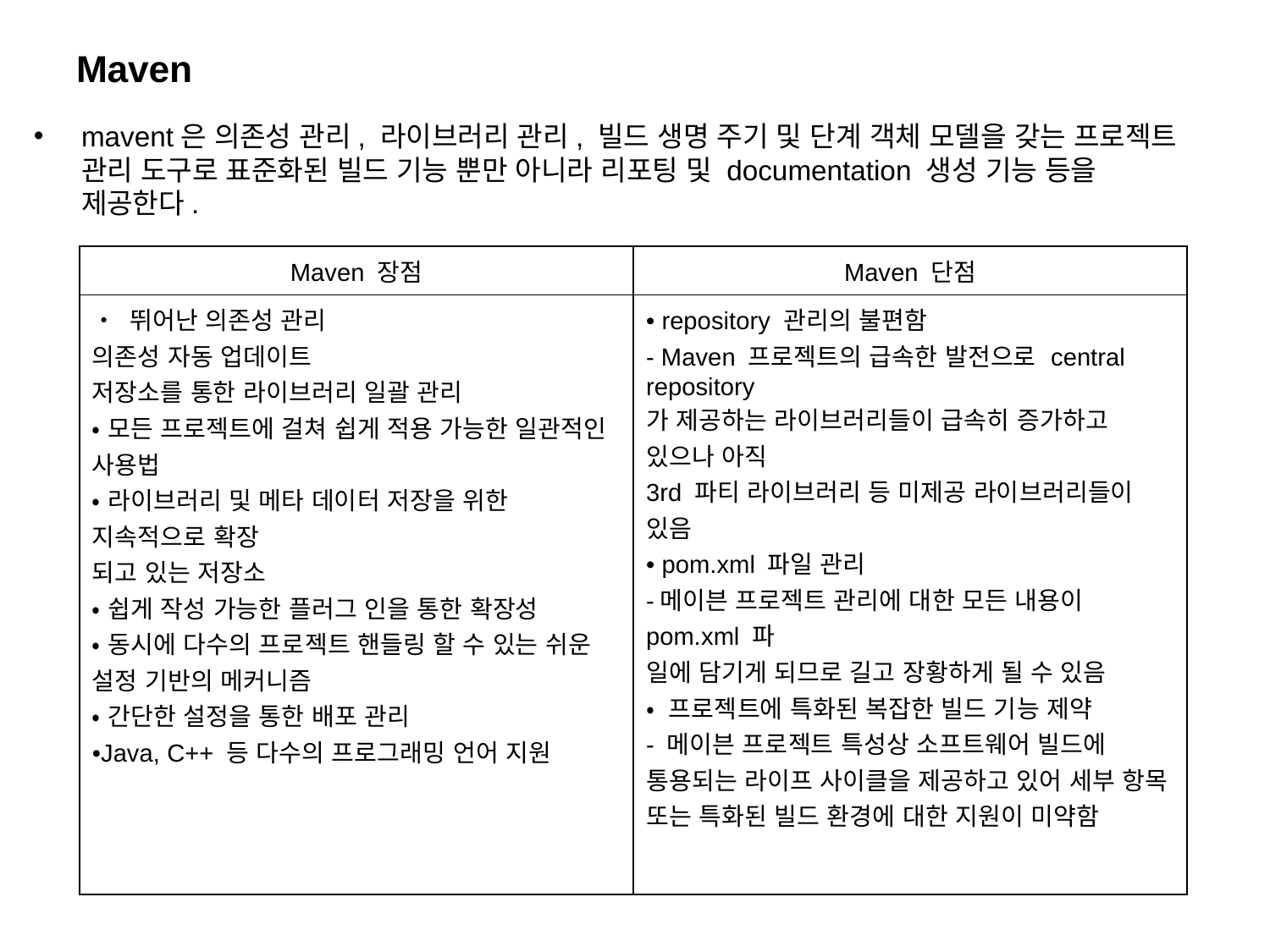

# Maven
mavent은 의존성 관리, 라이브러리 관리, 빌드 생명 주기 및 단계 객체 모델을 갖는 프로젝트 관리 도구로 표준화된 빌드 기능 뿐만 아니라 리포팅 및 documentation 생성 기능 등을 제공한다.
| Maven 장점 | Maven 단점 |
| --- | --- |
| • 뛰어난 의존성 관리 의존성 자동 업데이트 저장소를 통한 라이브러리 일괄 관리 •모든 프로젝트에 걸쳐 쉽게 적용 가능한 일관적인 사용법 •라이브러리 및 메타 데이터 저장을 위한 지속적으로 확장 되고 있는 저장소 •쉽게 작성 가능한 플러그 인을 통한 확장성 •동시에 다수의 프로젝트 핸들링 할 수 있는 쉬운 설정 기반의 메커니즘 •간단한 설정을 통한 배포 관리 •Java, C++ 등 다수의 프로그래밍 언어 지원 | • repository 관리의 불편함 - Maven 프로젝트의 급속한 발전으로 central repository 가 제공하는 라이브러리들이 급속히 증가하고 있으나 아직 3rd 파티 라이브러리 등 미제공 라이브러리들이 있음 • pom.xml 파일 관리 -메이븐 프로젝트 관리에 대한 모든 내용이 pom.xml 파 일에 담기게 되므로 길고 장황하게 될 수 있음 • 프로젝트에 특화된 복잡한 빌드 기능 제약 - 메이븐 프로젝트 특성상 소프트웨어 빌드에 통용되는 라이프 사이클을 제공하고 있어 세부 항목 또는 특화된 빌드 환경에 대한 지원이 미약함 |